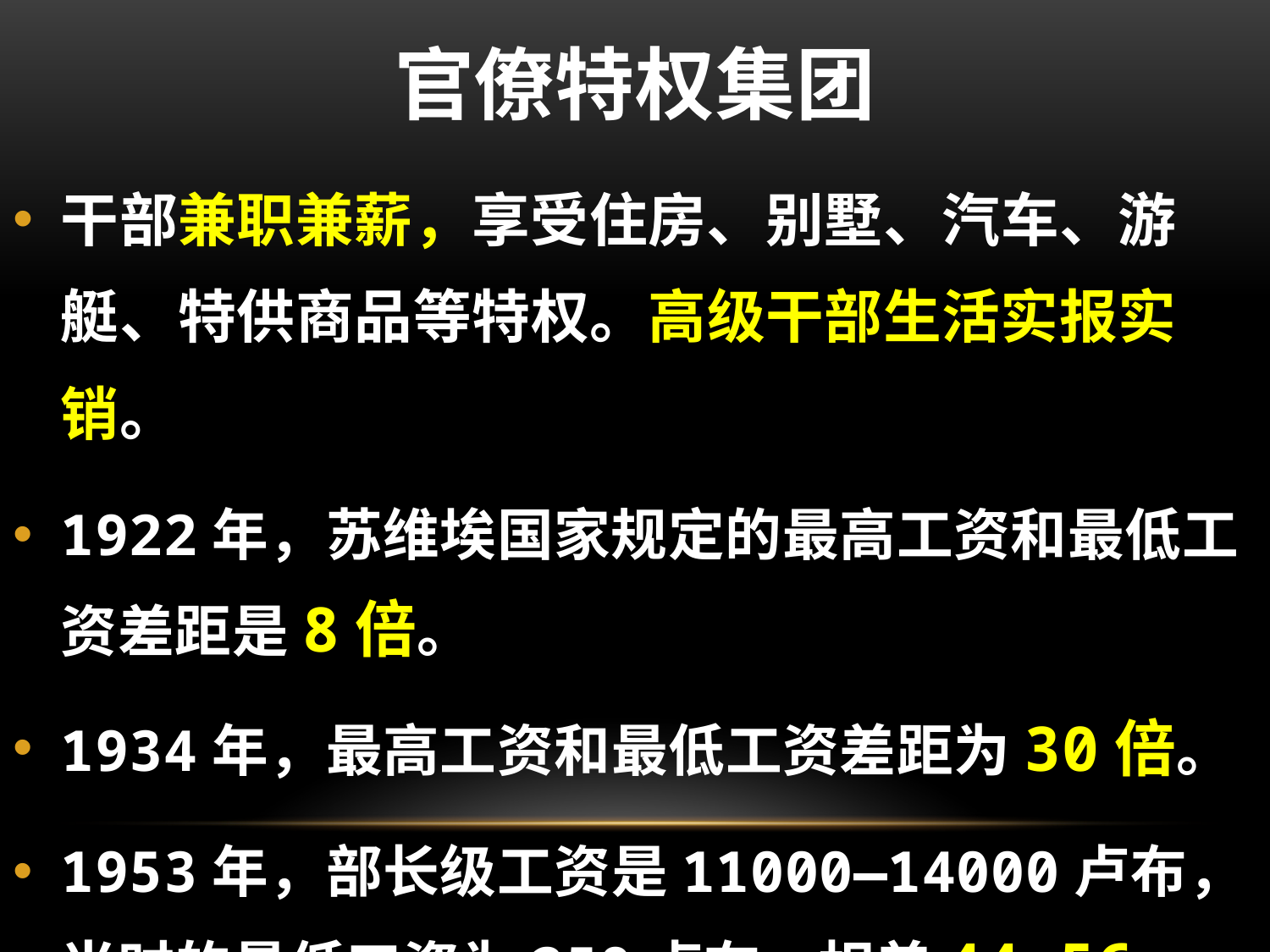

# 官僚特权集团
干部兼职兼薪，享受住房、别墅、汽车、游艇、特供商品等特权。高级干部生活实报实销。
1922年，苏维埃国家规定的最高工资和最低工资差距是8倍。
1934年，最高工资和最低工资差距为30倍。
1953年，部长级工资是11000—14000卢布，当时的最低工资为250卢布，相差44—56倍。